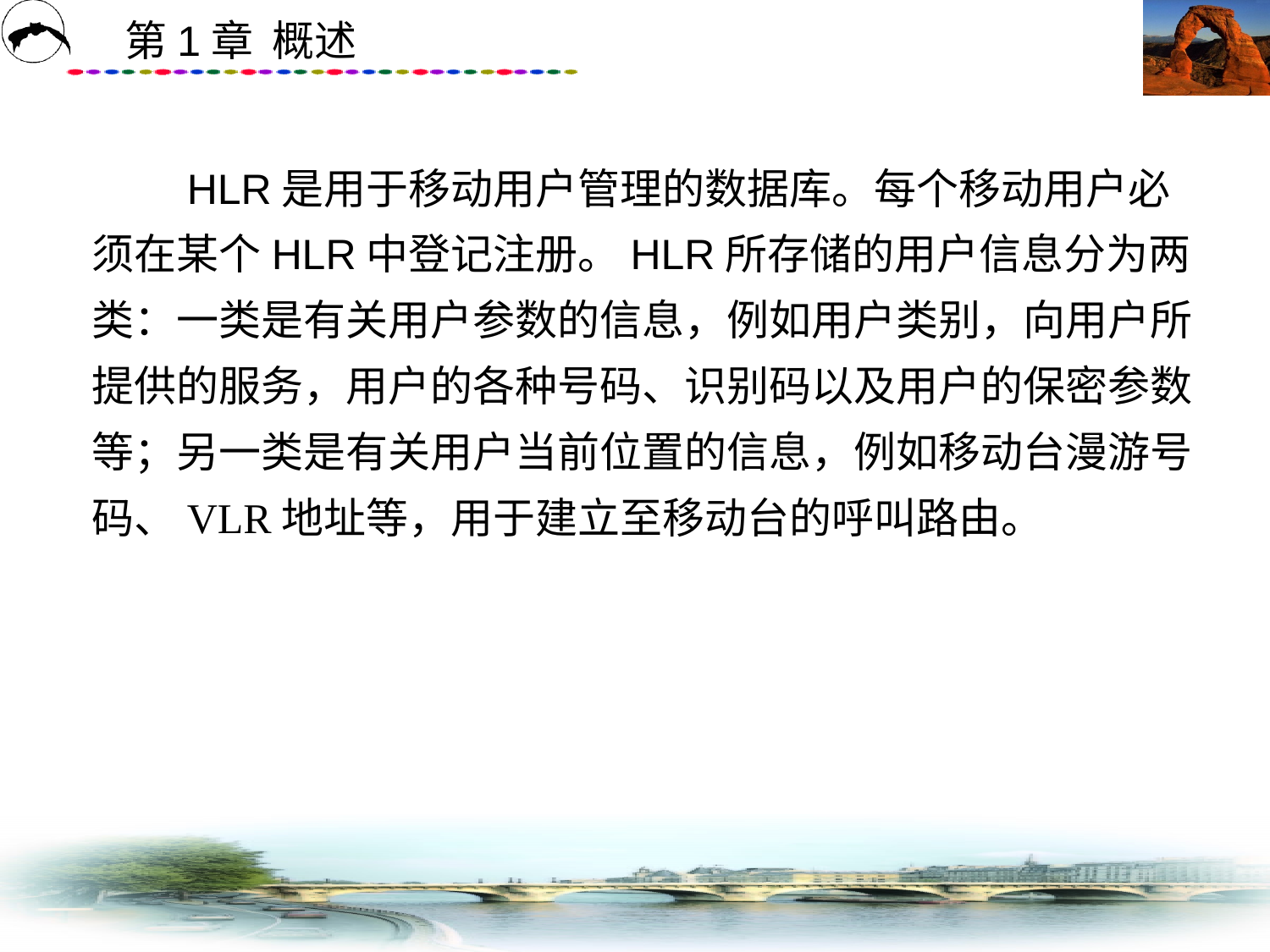

# HLR是用于移动用户管理的数据库。每个移动用户必须在某个HLR中登记注册。HLR所存储的用户信息分为两类：一类是有关用户参数的信息，例如用户类别，向用户所提供的服务，用户的各种号码、识别码以及用户的保密参数等；另一类是有关用户当前位置的信息，例如移动台漫游号码、VLR地址等，用于建立至移动台的呼叫路由。